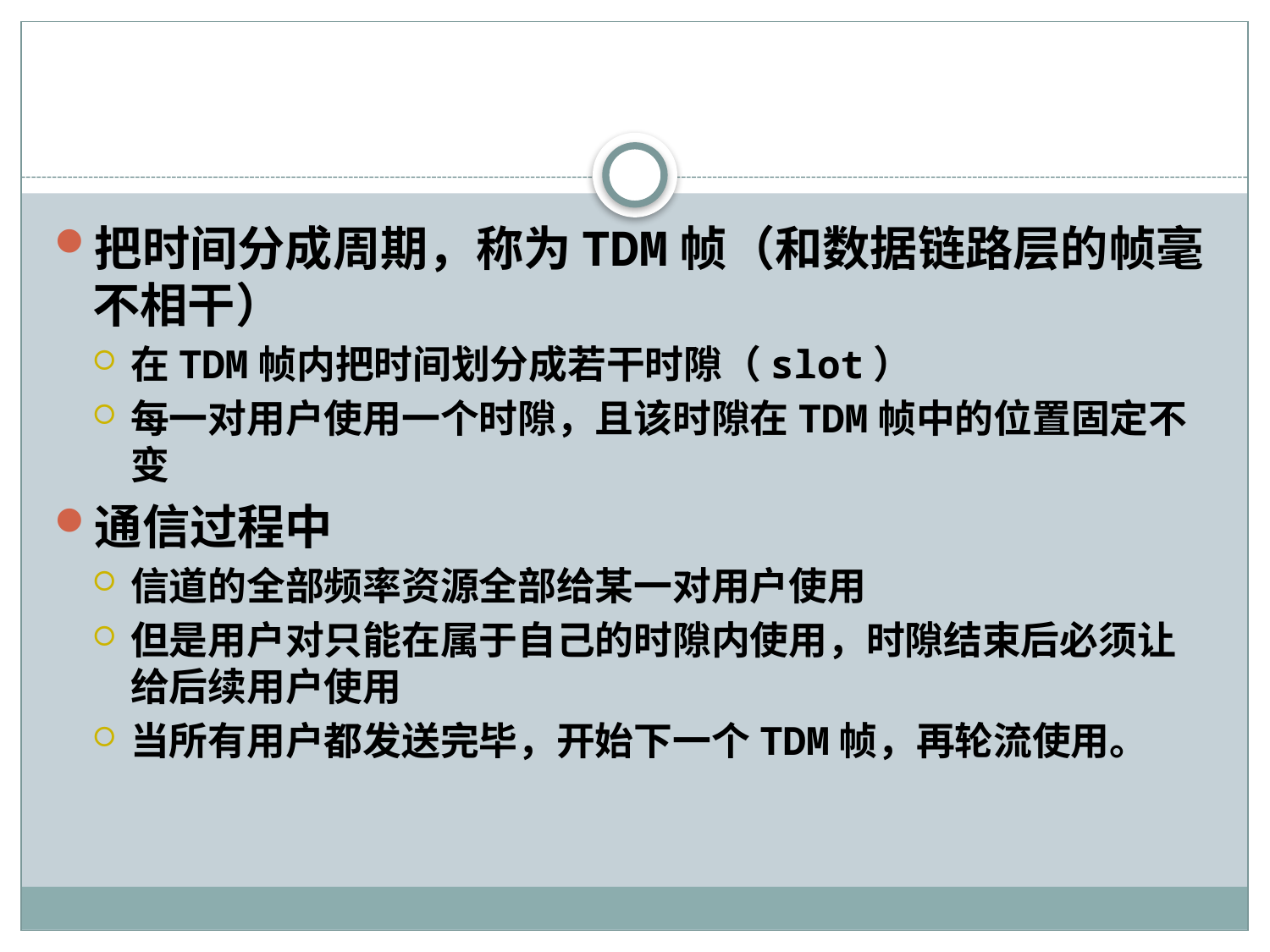

#
把时间分成周期，称为TDM帧（和数据链路层的帧毫不相干）
在TDM帧内把时间划分成若干时隙（slot）
每一对用户使用一个时隙，且该时隙在TDM帧中的位置固定不变
通信过程中
信道的全部频率资源全部给某一对用户使用
但是用户对只能在属于自己的时隙内使用，时隙结束后必须让给后续用户使用
当所有用户都发送完毕，开始下一个TDM帧，再轮流使用。